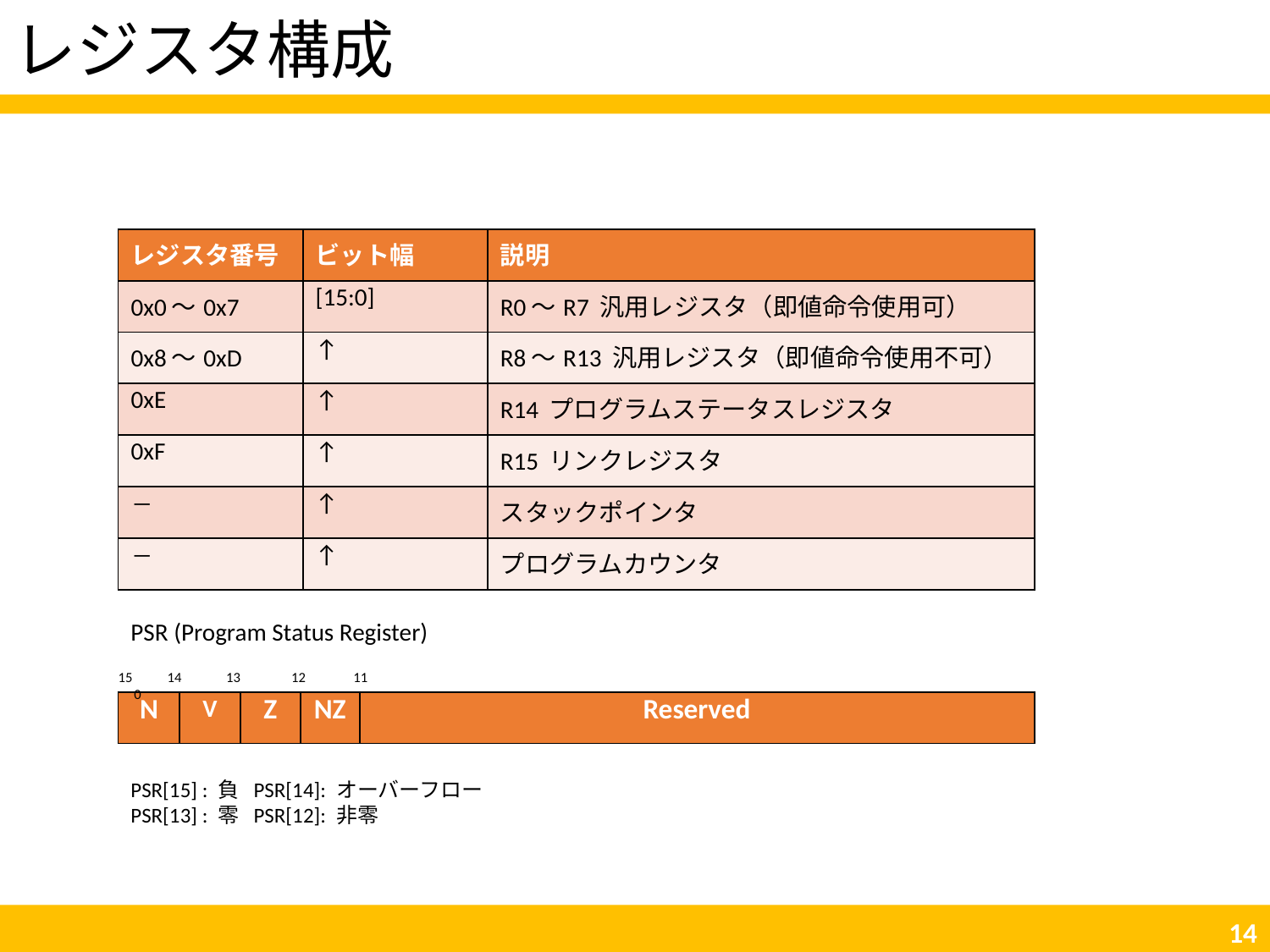

# レジスタ構成
| レジスタ番号 | ビット幅 | 説明 |
| --- | --- | --- |
| 0x0～0x7 | [15:0] | R0～R7 汎用レジスタ（即値命令使用可） |
| 0x8～0xD | ↑ | R8～R13 汎用レジスタ（即値命令使用不可） |
| 0xE | ↑ | R14 プログラムステータスレジスタ |
| 0xF | ↑ | R15 リンクレジスタ |
| ― | ↑ | スタックポインタ |
| ― | ↑ | プログラムカウンタ |
PSR (Program Status Register)
15           14              13                12               11                                                                                                                                                                                                                       0
| N | V | Z | NZ | Reserved |
| --- | --- | --- | --- | --- |
PSR[15] : 負  PSR[14]: オーバーフロー
PSR[13] : 零  PSR[12]: 非零
14